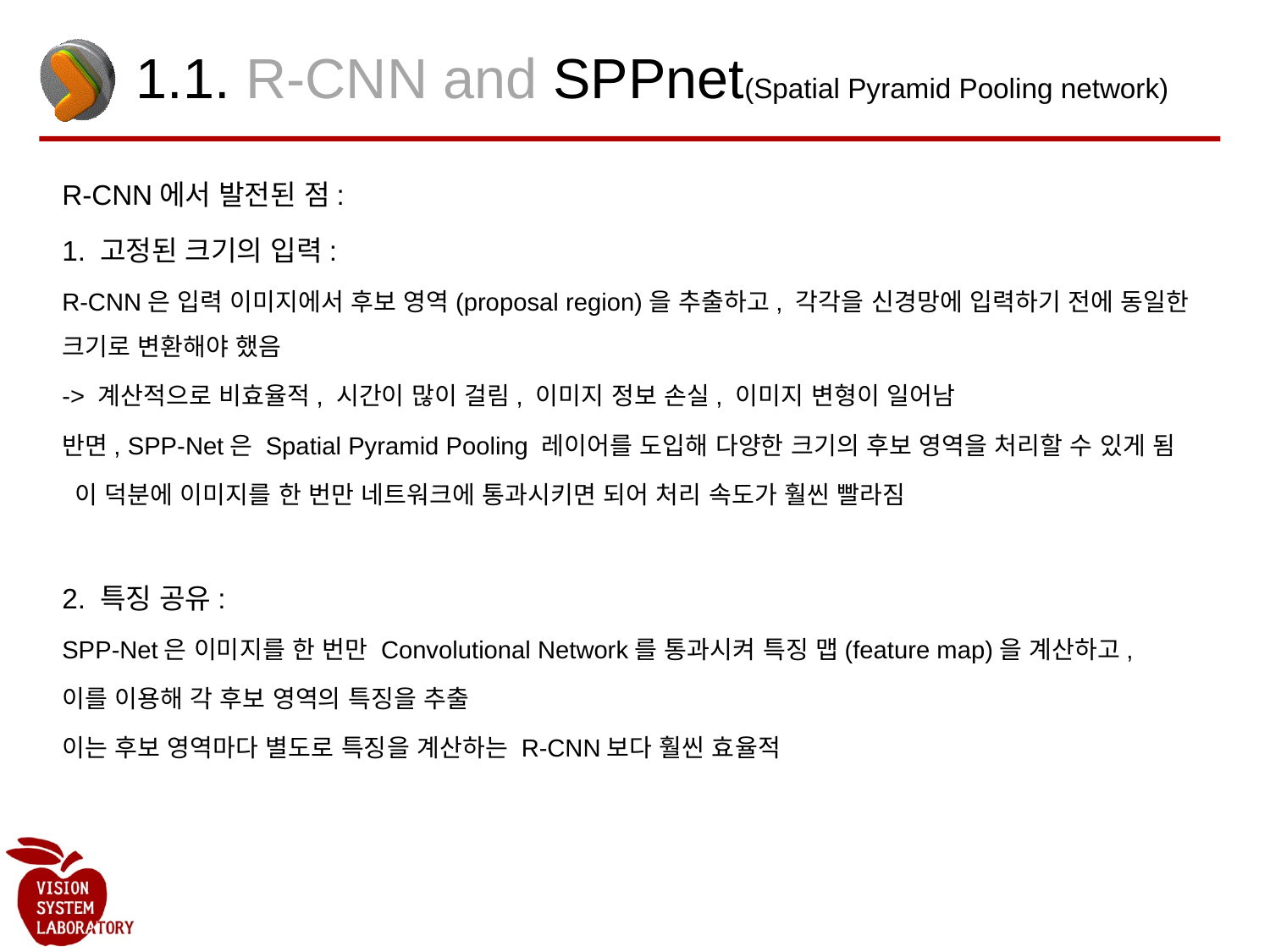

# 1.1. R-CNN and SPPnet(Spatial Pyramid Pooling network)
R-CNN에서 발전된 점:
1. 고정된 크기의 입력:
R-CNN은 입력 이미지에서 후보 영역(proposal region)을 추출하고, 각각을 신경망에 입력하기 전에 동일한 크기로 변환해야 했음
-> 계산적으로 비효율적, 시간이 많이 걸림, 이미지 정보 손실, 이미지 변형이 일어남
반면, SPP-Net은 Spatial Pyramid Pooling 레이어를 도입해 다양한 크기의 후보 영역을 처리할 수 있게 됨
 이 덕분에 이미지를 한 번만 네트워크에 통과시키면 되어 처리 속도가 훨씬 빨라짐

2. 특징 공유:
SPP-Net은 이미지를 한 번만 Convolutional Network를 통과시켜 특징 맵(feature map)을 계산하고,
이를 이용해 각 후보 영역의 특징을 추출
이는 후보 영역마다 별도로 특징을 계산하는 R-CNN보다 훨씬 효율적